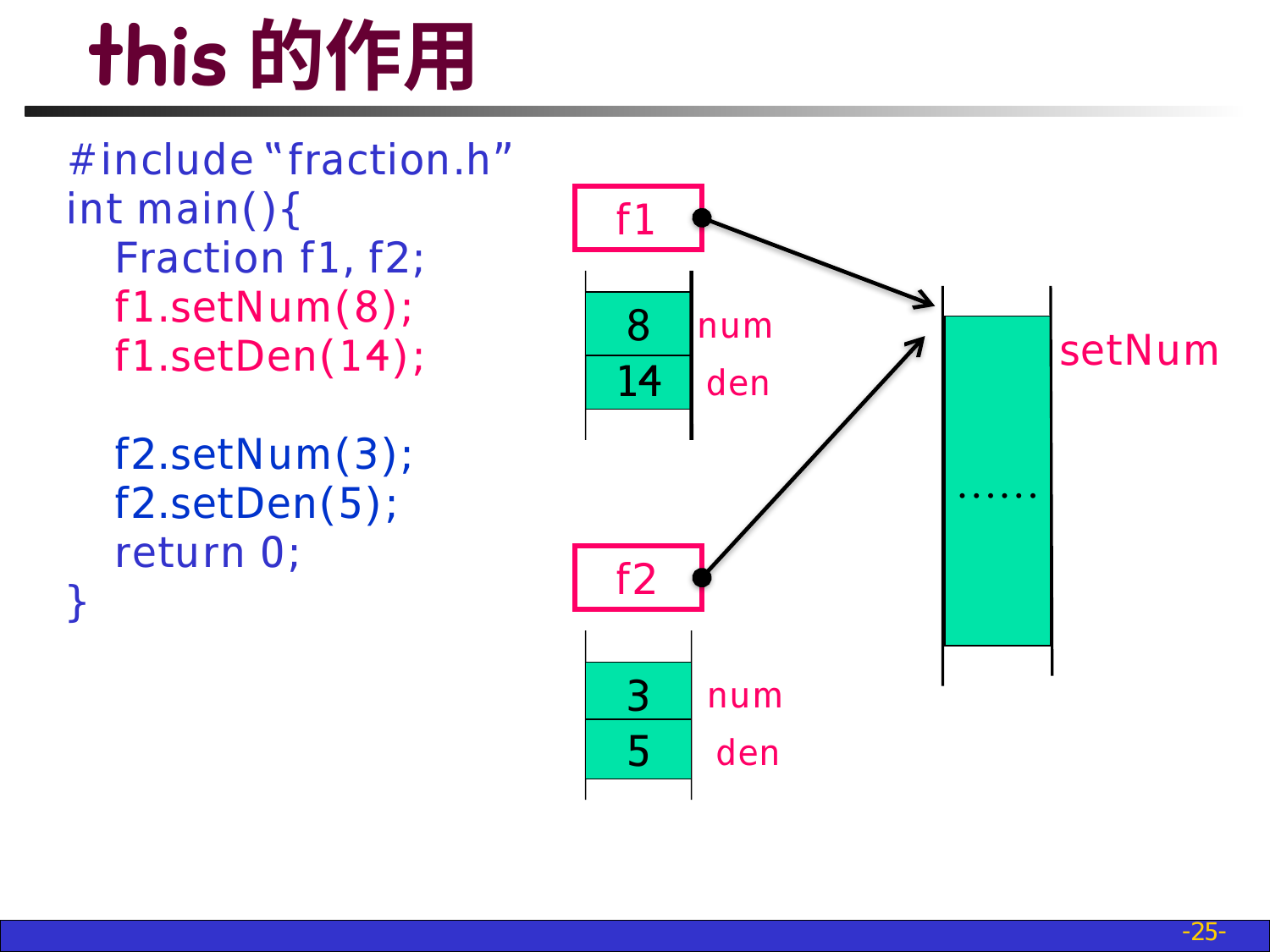

# this的作用
#include “fraction.h”
int main(){
	Fraction f1, f2;
	f1.setNum(8);
	f1.setDen(14);

	f2.setNum(3);
	f2.setDen(5);
	return 0;
}
f1

num

8
den
14

……
setNum
f2

num
3
5
den
-25-